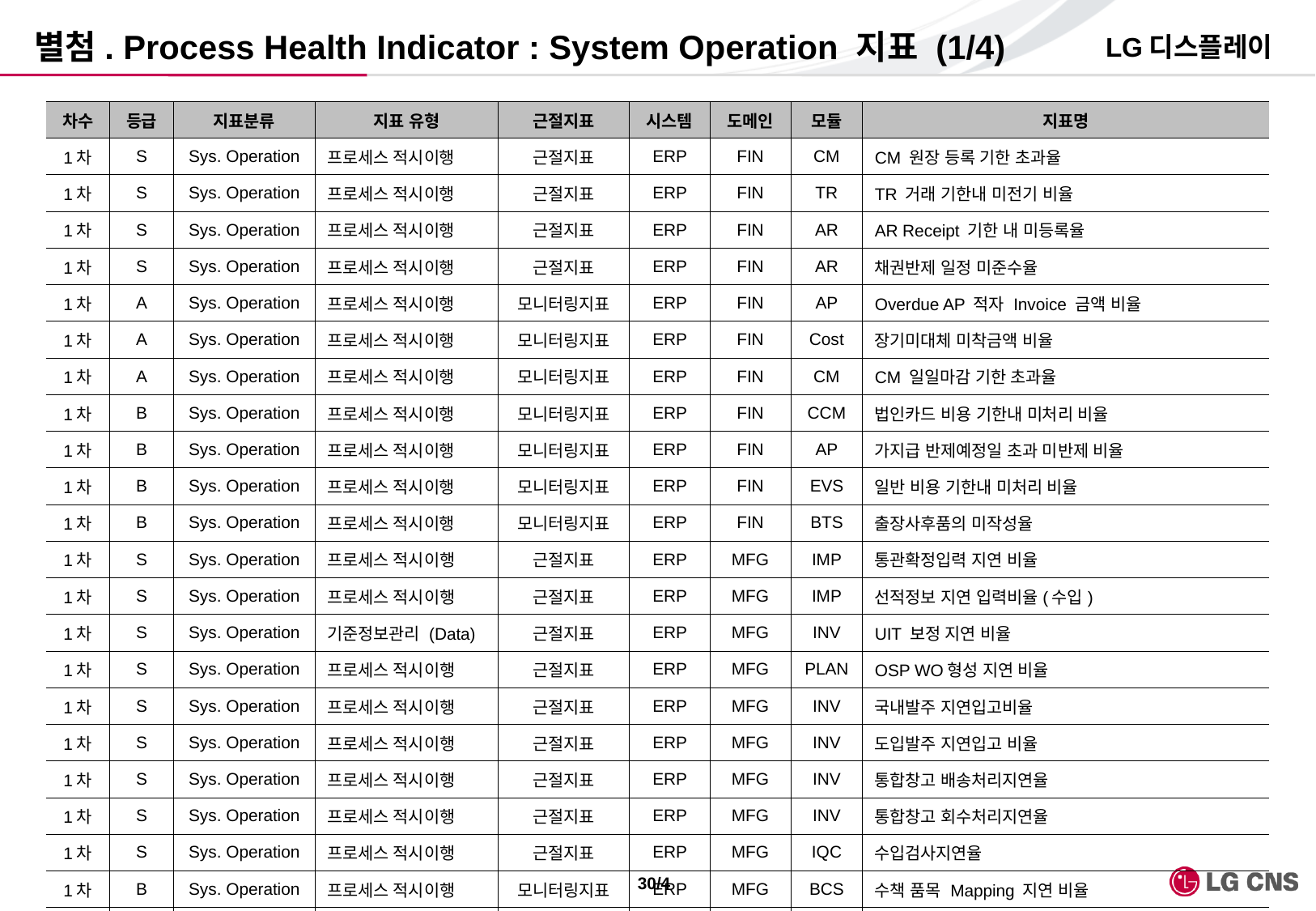

# 별첨. Process Health Indicator : System Operation 지표 (1/4)
LG디스플레이
| 차수 | 등급 | 지표분류 | 지표 유형 | 근절지표 | 시스템 | 도메인 | 모듈 | 지표명 |
| --- | --- | --- | --- | --- | --- | --- | --- | --- |
| 1차 | S | Sys. Operation | 프로세스 적시이행 | 근절지표 | ERP | FIN | CM | CM 원장 등록 기한 초과율 |
| 1차 | S | Sys. Operation | 프로세스 적시이행 | 근절지표 | ERP | FIN | TR | TR 거래 기한내 미전기 비율 |
| 1차 | S | Sys. Operation | 프로세스 적시이행 | 근절지표 | ERP | FIN | AR | AR Receipt 기한 내 미등록율 |
| 1차 | S | Sys. Operation | 프로세스 적시이행 | 근절지표 | ERP | FIN | AR | 채권반제 일정 미준수율 |
| 1차 | A | Sys. Operation | 프로세스 적시이행 | 모니터링지표 | ERP | FIN | AP | Overdue AP 적자 Invoice 금액 비율 |
| 1차 | A | Sys. Operation | 프로세스 적시이행 | 모니터링지표 | ERP | FIN | Cost | 장기미대체 미착금액 비율 |
| 1차 | A | Sys. Operation | 프로세스 적시이행 | 모니터링지표 | ERP | FIN | CM | CM 일일마감 기한 초과율 |
| 1차 | B | Sys. Operation | 프로세스 적시이행 | 모니터링지표 | ERP | FIN | CCM | 법인카드 비용 기한내 미처리 비율 |
| 1차 | B | Sys. Operation | 프로세스 적시이행 | 모니터링지표 | ERP | FIN | AP | 가지급 반제예정일 초과 미반제 비율 |
| 1차 | B | Sys. Operation | 프로세스 적시이행 | 모니터링지표 | ERP | FIN | EVS | 일반 비용 기한내 미처리 비율 |
| 1차 | B | Sys. Operation | 프로세스 적시이행 | 모니터링지표 | ERP | FIN | BTS | 출장사후품의 미작성율 |
| 1차 | S | Sys. Operation | 프로세스 적시이행 | 근절지표 | ERP | MFG | IMP | 통관확정입력 지연 비율 |
| 1차 | S | Sys. Operation | 프로세스 적시이행 | 근절지표 | ERP | MFG | IMP | 선적정보 지연 입력비율(수입) |
| 1차 | S | Sys. Operation | 기준정보관리 (Data) | 근절지표 | ERP | MFG | INV | UIT 보정 지연 비율 |
| 1차 | S | Sys. Operation | 프로세스 적시이행 | 근절지표 | ERP | MFG | PLAN | OSP WO형성 지연 비율 |
| 1차 | S | Sys. Operation | 프로세스 적시이행 | 근절지표 | ERP | MFG | INV | 국내발주 지연입고비율 |
| 1차 | S | Sys. Operation | 프로세스 적시이행 | 근절지표 | ERP | MFG | INV | 도입발주 지연입고 비율 |
| 1차 | S | Sys. Operation | 프로세스 적시이행 | 근절지표 | ERP | MFG | INV | 통합창고 배송처리지연율 |
| 1차 | S | Sys. Operation | 프로세스 적시이행 | 근절지표 | ERP | MFG | INV | 통합창고 회수처리지연율 |
| 1차 | S | Sys. Operation | 프로세스 적시이행 | 근절지표 | ERP | MFG | IQC | 수입검사지연율 |
| 1차 | B | Sys. Operation | 프로세스 적시이행 | 모니터링지표 | ERP | MFG | BCS | 수책 품목 Mapping 지연 비율 |
| 1차 | A | Sys. Operation | 프로세스 적시이행 | 모니터링지표 | ERP | MFG | INV | 물품청구 출고 지연 비율 |